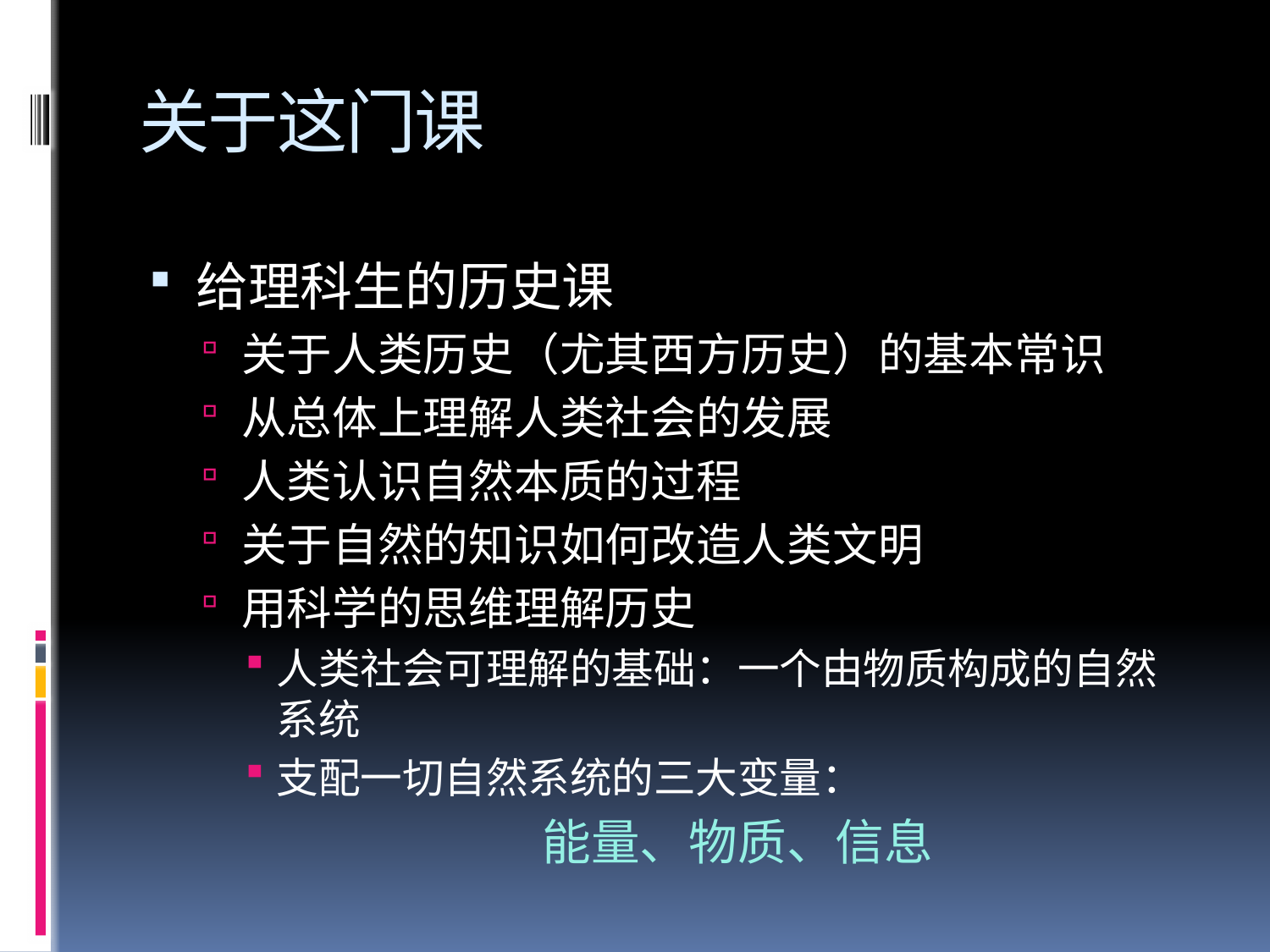

# 关于这门课
给理科生的历史课
关于人类历史（尤其西方历史）的基本常识
从总体上理解人类社会的发展
人类认识自然本质的过程
关于自然的知识如何改造人类文明
用科学的思维理解历史
人类社会可理解的基础：一个由物质构成的自然系统
支配一切自然系统的三大变量：
能量、物质、信息